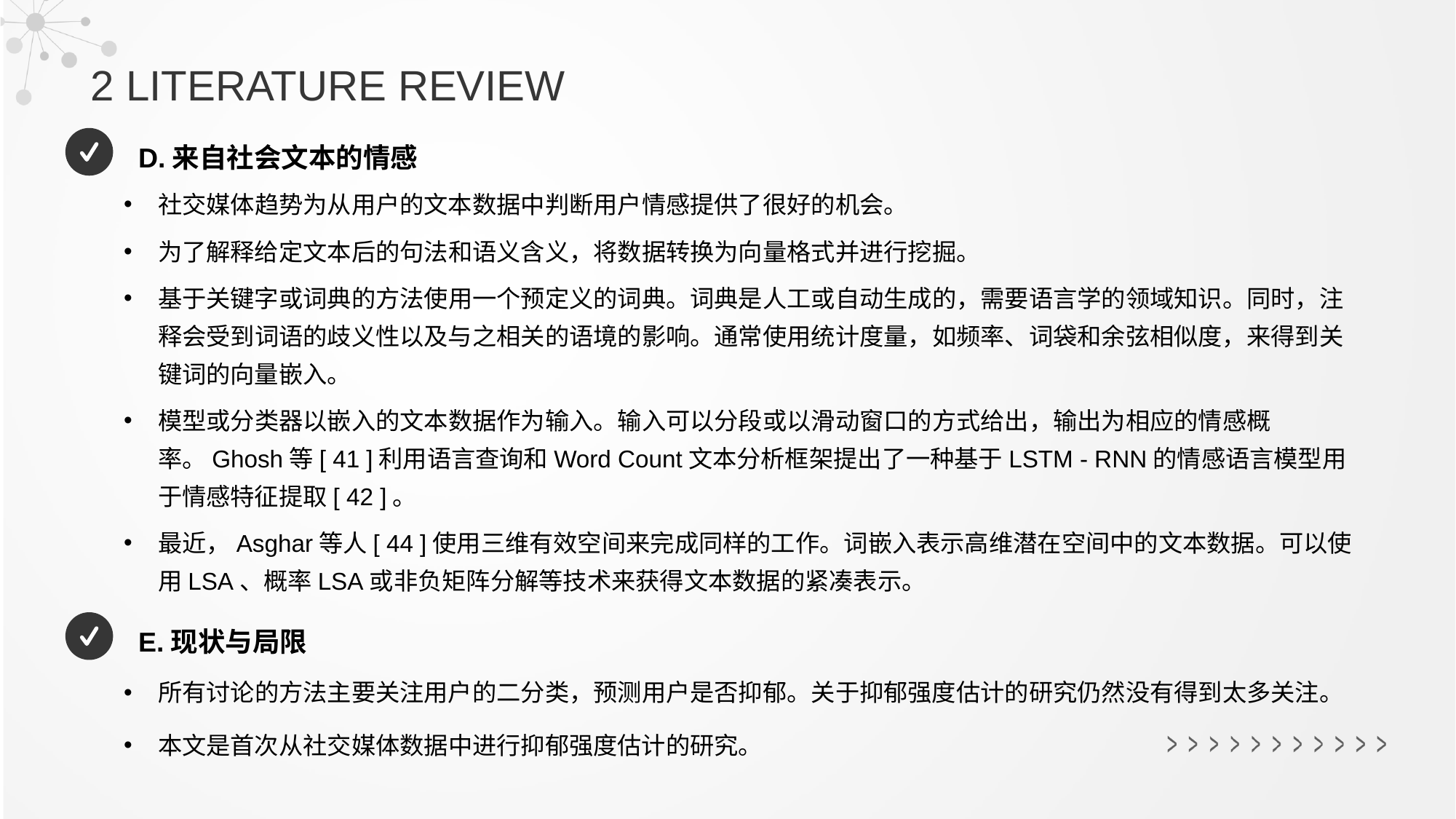

2 LITERATURE REVIEW
D.来自社会文本的情感

社交媒体趋势为从用户的文本数据中判断用户情感提供了很好的机会。
为了解释给定文本后的句法和语义含义，将数据转换为向量格式并进行挖掘。
基于关键字或词典的方法使用一个预定义的词典。词典是人工或自动生成的，需要语言学的领域知识。同时，注释会受到词语的歧义性以及与之相关的语境的影响。通常使用统计度量，如频率、词袋和余弦相似度，来得到关键词的向量嵌入。
模型或分类器以嵌入的文本数据作为输入。输入可以分段或以滑动窗口的方式给出，输出为相应的情感概率。Ghosh等[ 41 ]利用语言查询和Word Count文本分析框架提出了一种基于LSTM - RNN的情感语言模型用于情感特征提取[ 42 ]。
最近，Asghar等人[ 44 ]使用三维有效空间来完成同样的工作。词嵌入表示高维潜在空间中的文本数据。可以使用LSA、概率LSA或非负矩阵分解等技术来获得文本数据的紧凑表示。
E.现状与局限

所有讨论的方法主要关注用户的二分类，预测用户是否抑郁。关于抑郁强度估计的研究仍然没有得到太多关注。
本文是首次从社交媒体数据中进行抑郁强度估计的研究。